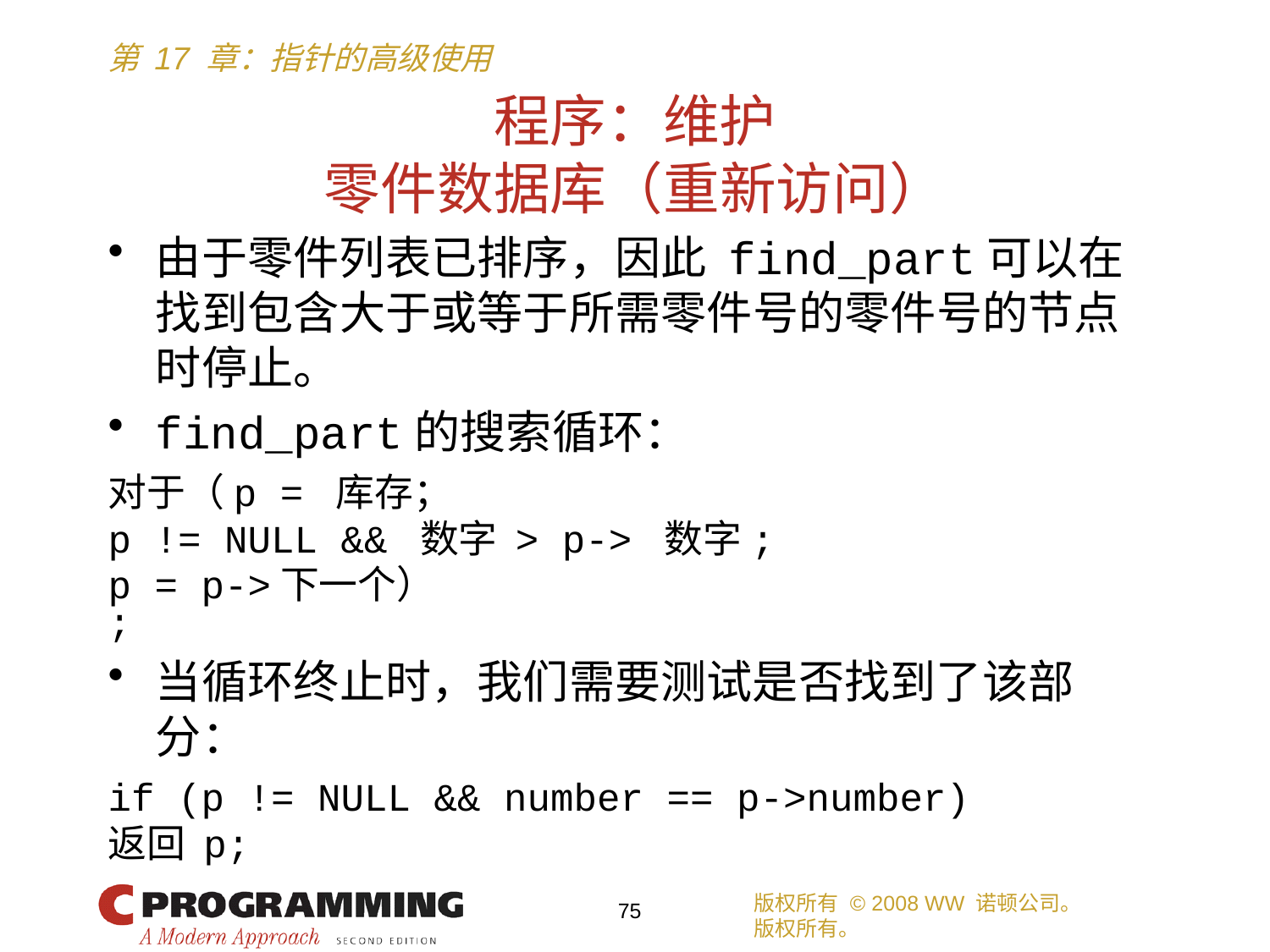

# 程序：维护 零件数据库（重新访问）
由于零件列表已排序，因此 find_part可以在找到包含大于或等于所需零件号的零件号的节点时停止。
find_part的搜索循环：
对于（p = 库存；
p != NULL && 数字 > p-> 数字;
p = p->下一个）
;
当循环终止时，我们需要测试是否找到了该部分：
if (p != NULL && number == p->number)
返回 p;
版权所有 © 2008 WW 诺顿公司。
版权所有。
75